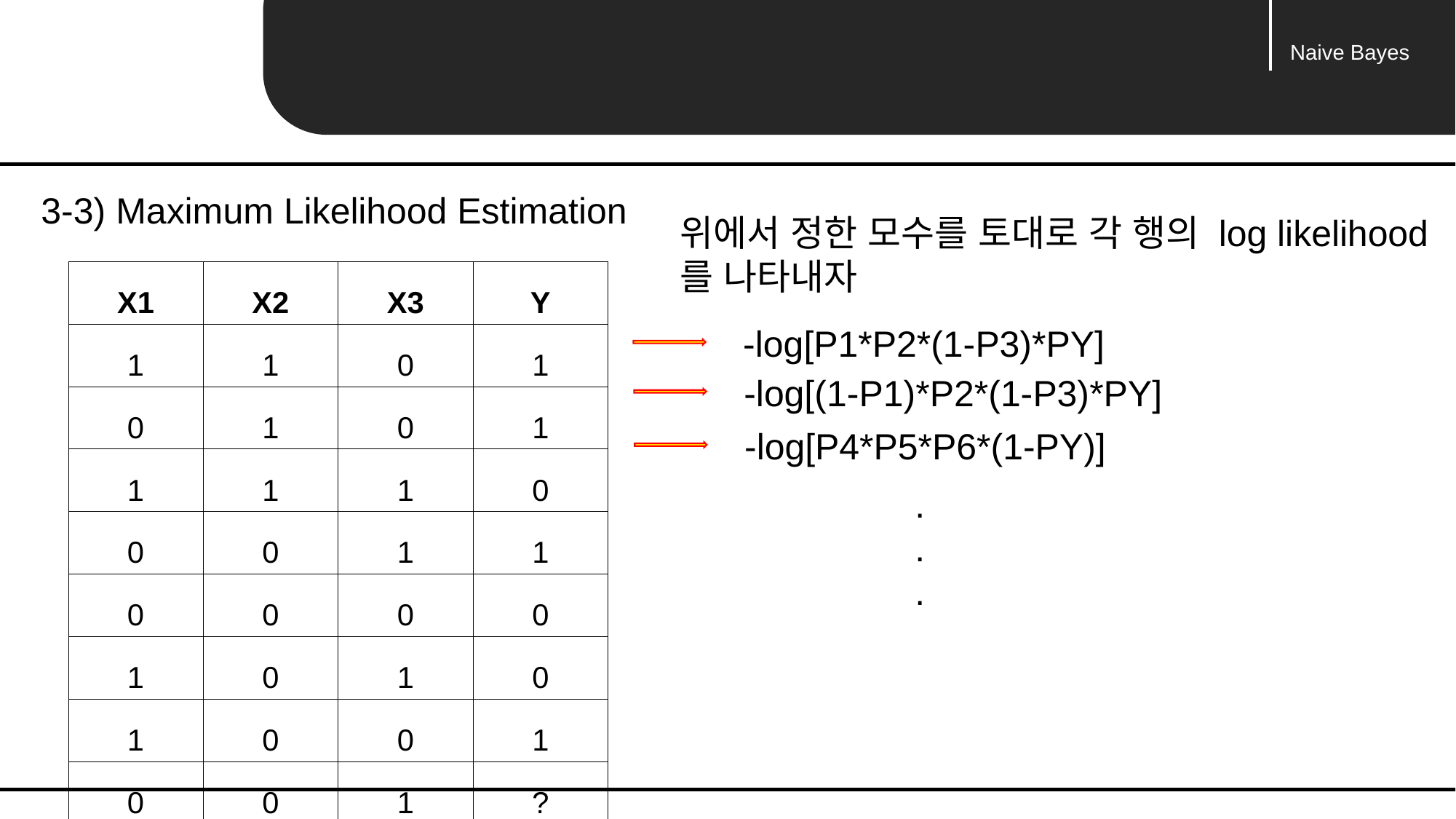

Naive Bayes

Unit  03 ㅣNaive Bayes Classification
3-3) Maximum Likelihood Estimation
위에서 정한 모수를 토대로 각 행의 log likelihood 를 나타내자
| X1 | X2 | X3 | Y |
| --- | --- | --- | --- |
| 1 | 1 | 0 | 1 |
| 0 | 1 | 0 | 1 |
| 1 | 1 | 1 | 0 |
| 0 | 0 | 1 | 1 |
| 0 | 0 | 0 | 0 |
| 1 | 0 | 1 | 0 |
| 1 | 0 | 0 | 1 |
| 0 | 0 | 1 | ? |
-log[P1*P2*(1-P3)*PY]

-log[(1-P1)*P2*(1-P3)*PY]

-log[P4*P5*P6*(1-PY)]

.
.
.